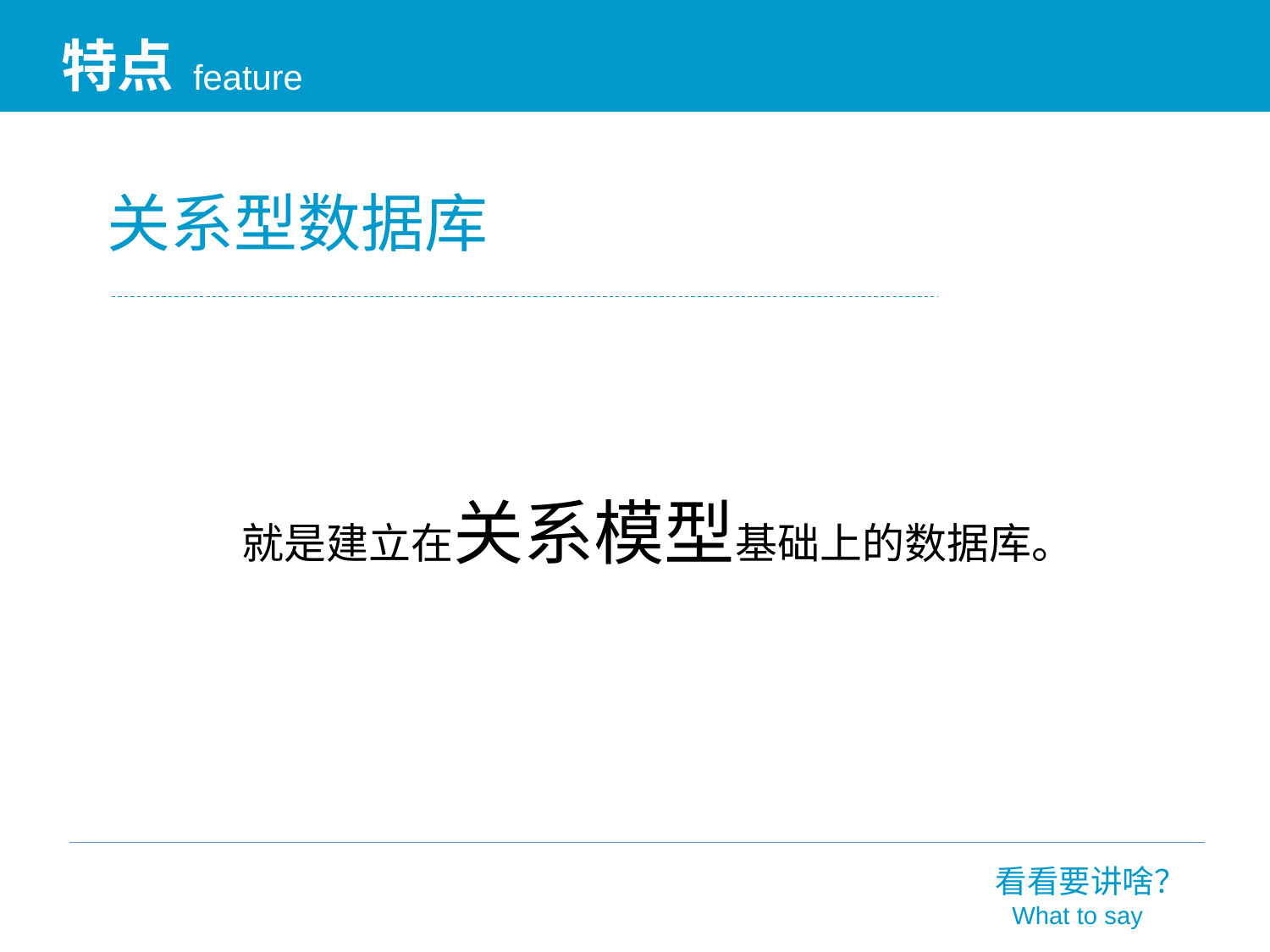

特点
feature
关系型数据库
就是建立在关系模型基础上的数据库。
看看要讲啥？
What to say